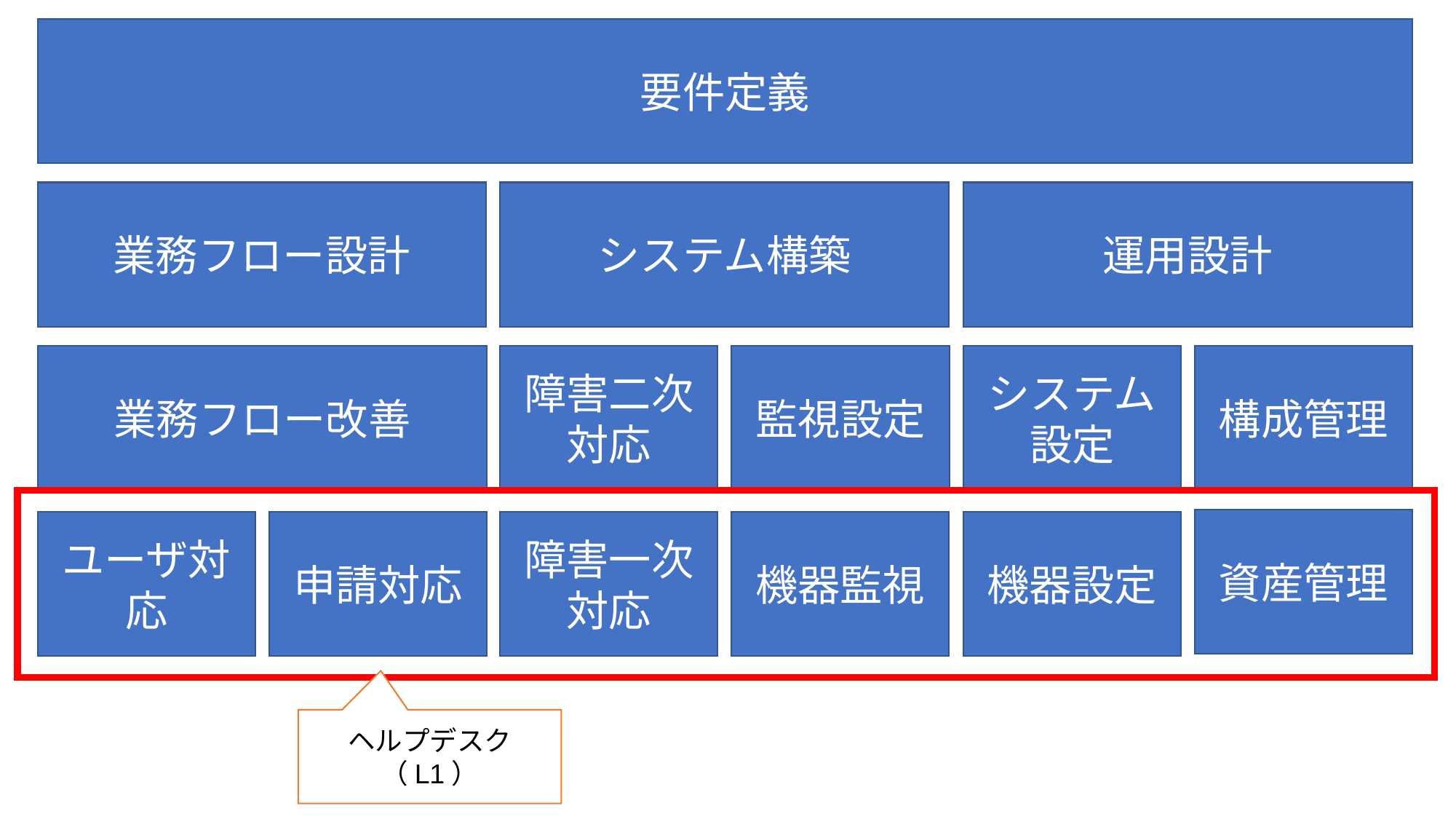

要件定義
業務フロー設計
システム構築
運用設計
業務フロー改善
障害二次対応
監視設定
システム設定
構成管理

資産管理
ユーザ対応
申請対応
障害一次対応
機器監視
機器設定
ヘルプデスク
（L1）